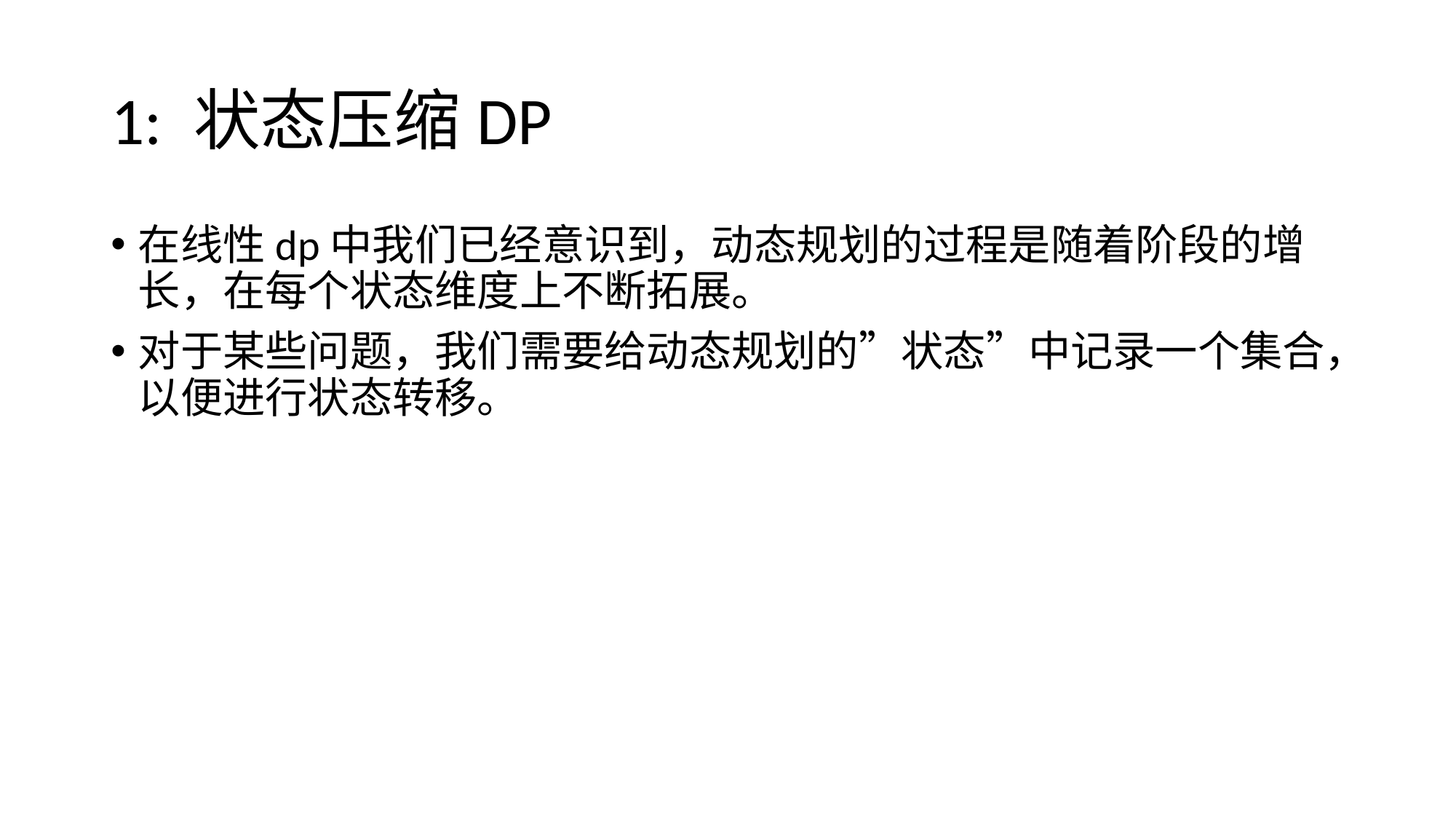

# 1: 状态压缩DP
在线性dp中我们已经意识到，动态规划的过程是随着阶段的增长，在每个状态维度上不断拓展。
对于某些问题，我们需要给动态规划的”状态”中记录一个集合，以便进行状态转移。